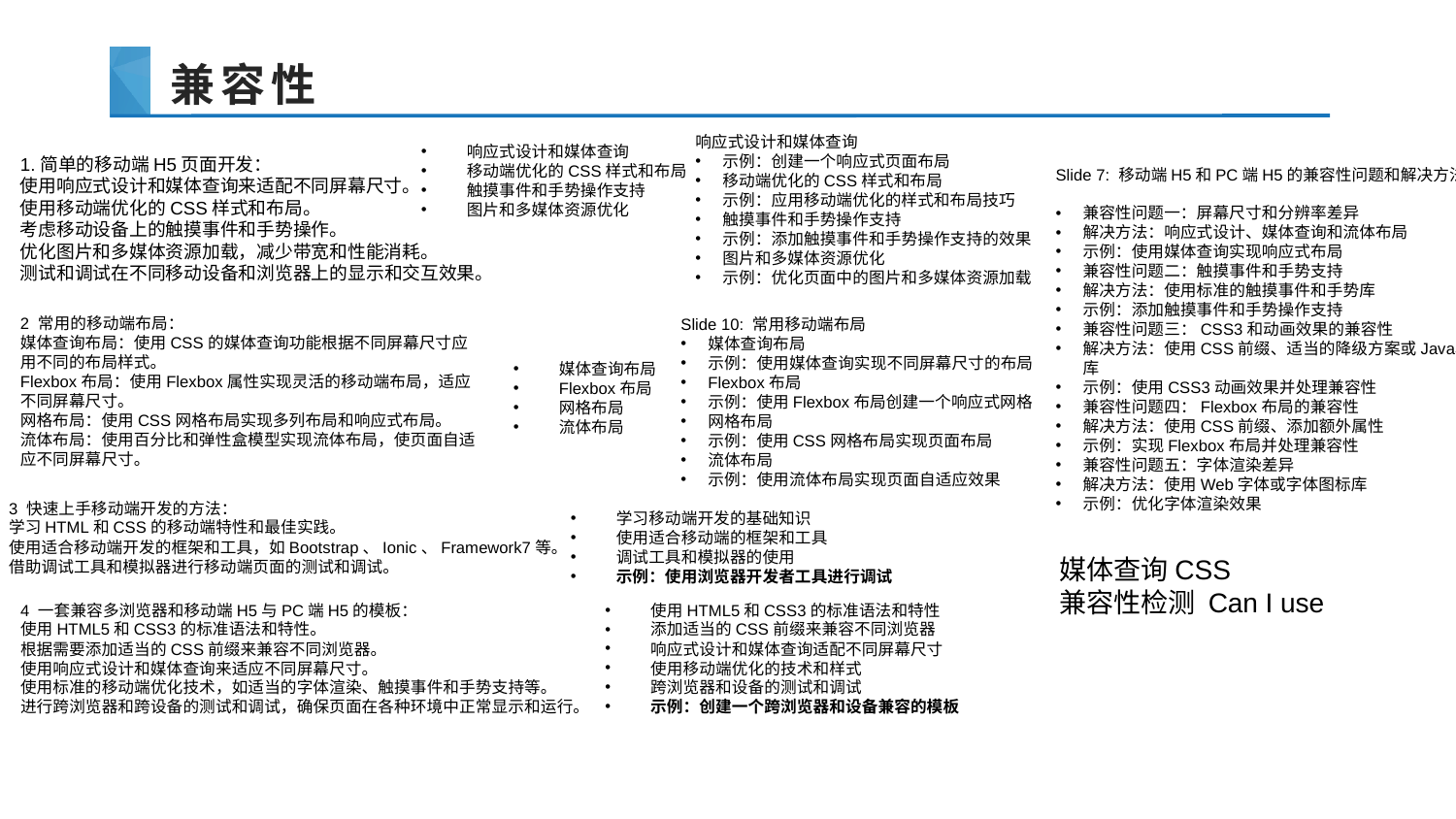

# 兼容性
响应式设计和媒体查询
示例：创建一个响应式页面布局
移动端优化的CSS样式和布局
示例：应用移动端优化的样式和布局技巧
触摸事件和手势操作支持
示例：添加触摸事件和手势操作支持的效果
图片和多媒体资源优化
示例：优化页面中的图片和多媒体资源加载
响应式设计和媒体查询
移动端优化的CSS样式和布局
触摸事件和手势操作支持
图片和多媒体资源优化
1.简单的移动端H5页面开发：
使用响应式设计和媒体查询来适配不同屏幕尺寸。
使用移动端优化的CSS样式和布局。
考虑移动设备上的触摸事件和手势操作。
优化图片和多媒体资源加载，减少带宽和性能消耗。
测试和调试在不同移动设备和浏览器上的显示和交互效果。
Slide 7: 移动端H5和PC端H5的兼容性问题和解决方法

兼容性问题一：屏幕尺寸和分辨率差异
解决方法：响应式设计、媒体查询和流体布局
示例：使用媒体查询实现响应式布局
兼容性问题二：触摸事件和手势支持
解决方法：使用标准的触摸事件和手势库
示例：添加触摸事件和手势操作支持
兼容性问题三：CSS3和动画效果的兼容性
解决方法：使用CSS前缀、适当的降级方案或JavaScript库
示例：使用CSS3动画效果并处理兼容性
兼容性问题四：Flexbox布局的兼容性
解决方法：使用CSS前缀、添加额外属性
示例：实现Flexbox布局并处理兼容性
兼容性问题五：字体渲染差异
解决方法：使用Web字体或字体图标库
示例：优化字体渲染效果
2 常用的移动端布局：
媒体查询布局：使用CSS的媒体查询功能根据不同屏幕尺寸应用不同的布局样式。
Flexbox布局：使用Flexbox属性实现灵活的移动端布局，适应不同屏幕尺寸。
网格布局：使用CSS网格布局实现多列布局和响应式布局。
流体布局：使用百分比和弹性盒模型实现流体布局，使页面自适应不同屏幕尺寸。
Slide 10: 常用移动端布局
媒体查询布局
示例：使用媒体查询实现不同屏幕尺寸的布局
Flexbox布局
示例：使用Flexbox布局创建一个响应式网格
网格布局
示例：使用CSS网格布局实现页面布局
流体布局
示例：使用流体布局实现页面自适应效果
媒体查询布局
Flexbox布局
网格布局
流体布局
3 快速上手移动端开发的方法：
学习HTML和CSS的移动端特性和最佳实践。
使用适合移动端开发的框架和工具，如Bootstrap、Ionic、Framework7等。
借助调试工具和模拟器进行移动端页面的测试和调试。
学习移动端开发的基础知识
使用适合移动端的框架和工具
调试工具和模拟器的使用
示例：使用浏览器开发者工具进行调试
媒体查询CSS
兼容性检测 Can I use

4 一套兼容多浏览器和移动端H5与PC端H5的模板：
使用HTML5和CSS3的标准语法和特性。
根据需要添加适当的CSS前缀来兼容不同浏览器。
使用响应式设计和媒体查询来适应不同屏幕尺寸。
使用标准的移动端优化技术，如适当的字体渲染、触摸事件和手势支持等。
进行跨浏览器和跨设备的测试和调试，确保页面在各种环境中正常显示和运行。
使用HTML5和CSS3的标准语法和特性
添加适当的CSS前缀来兼容不同浏览器
响应式设计和媒体查询适配不同屏幕尺寸
使用移动端优化的技术和样式
跨浏览器和设备的测试和调试
示例：创建一个跨浏览器和设备兼容的模板